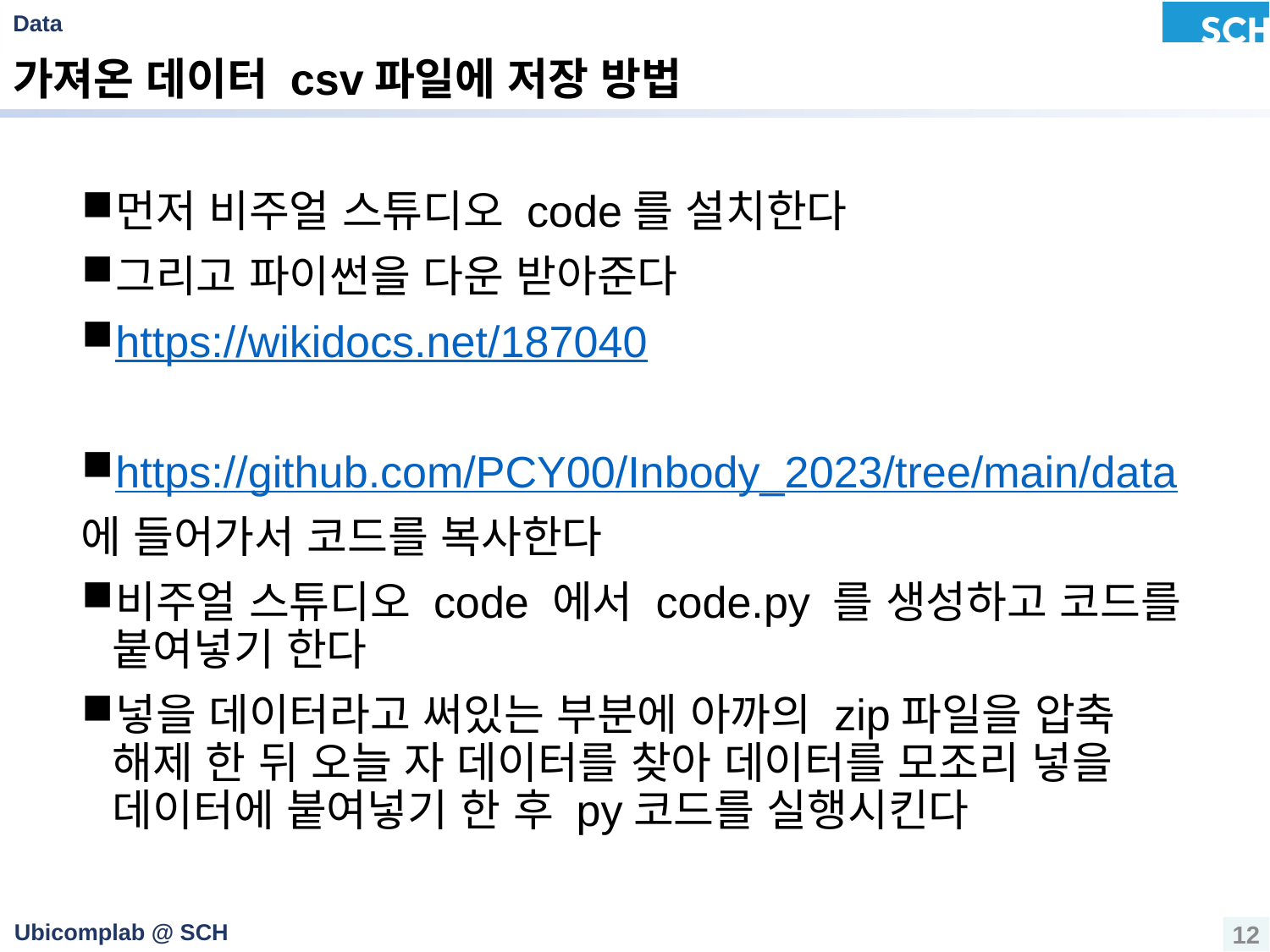

# 가져온 데이터 csv파일에 저장 방법
먼저 비주얼 스튜디오 code를 설치한다
그리고 파이썬을 다운 받아준다
https://wikidocs.net/187040

https://github.com/PCY00/Inbody_2023/tree/main/data
에 들어가서 코드를 복사한다
비주얼 스튜디오 code 에서 code.py 를 생성하고 코드를 붙여넣기 한다
넣을 데이터라고 써있는 부분에 아까의 zip파일을 압축 해제 한 뒤 오늘 자 데이터를 찾아 데이터를 모조리 넣을 데이터에 붙여넣기 한 후 py코드를 실행시킨다
12